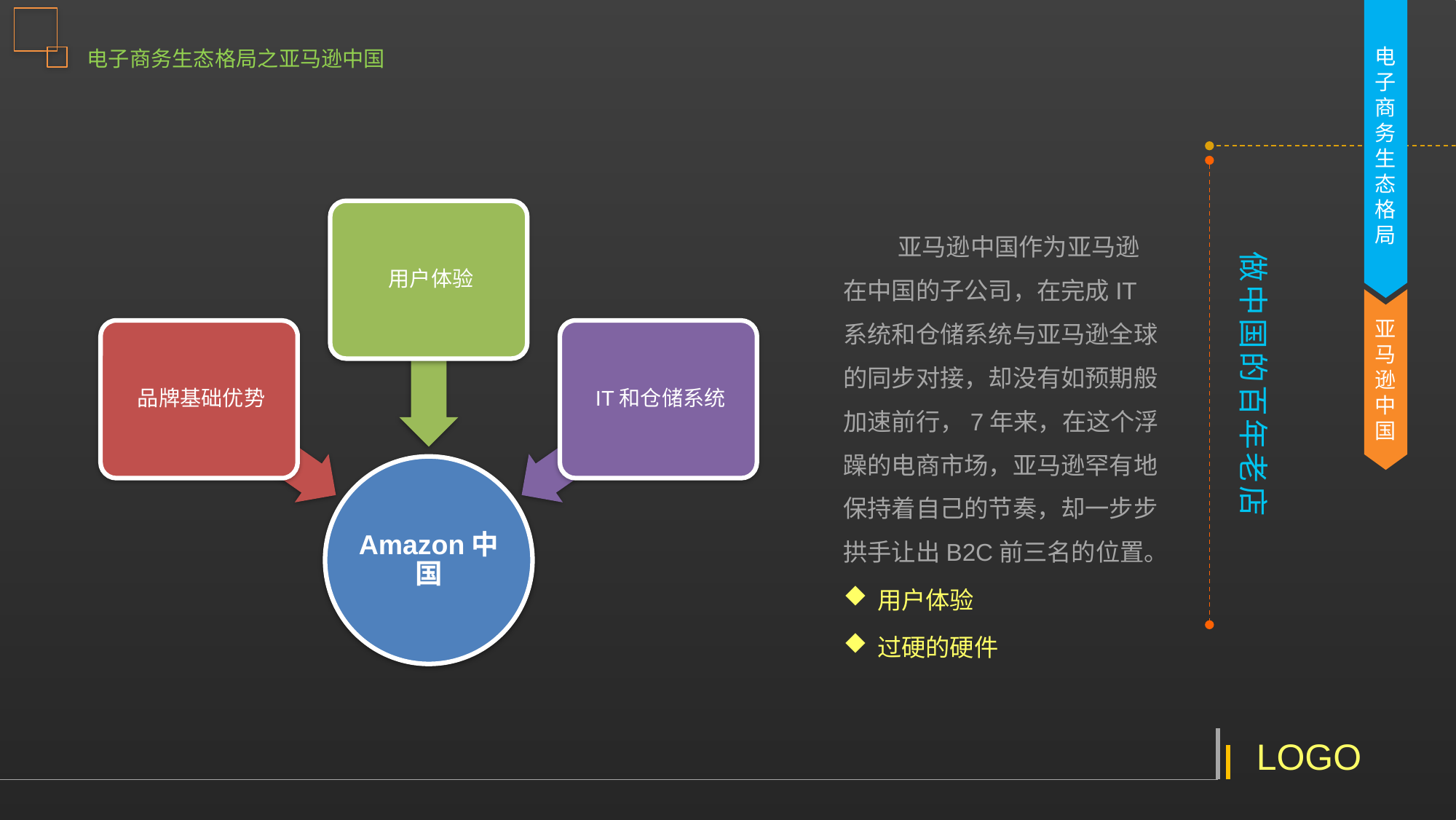

电子商务生态格局之亚马逊中国
电子商务生态格局
Amazon中国
品牌基础优势
用户体验
IT和仓储系统
做中国的百年老店
亚马逊中国作为亚马逊在中国的子公司，在完成IT系统和仓储系统与亚马逊全球的同步对接，却没有如预期般加速前行，7年来，在这个浮躁的电商市场，亚马逊罕有地保持着自己的节奏，却一步步拱手让出B2C前三名的位置。
用户体验
过硬的硬件
亚马逊中国